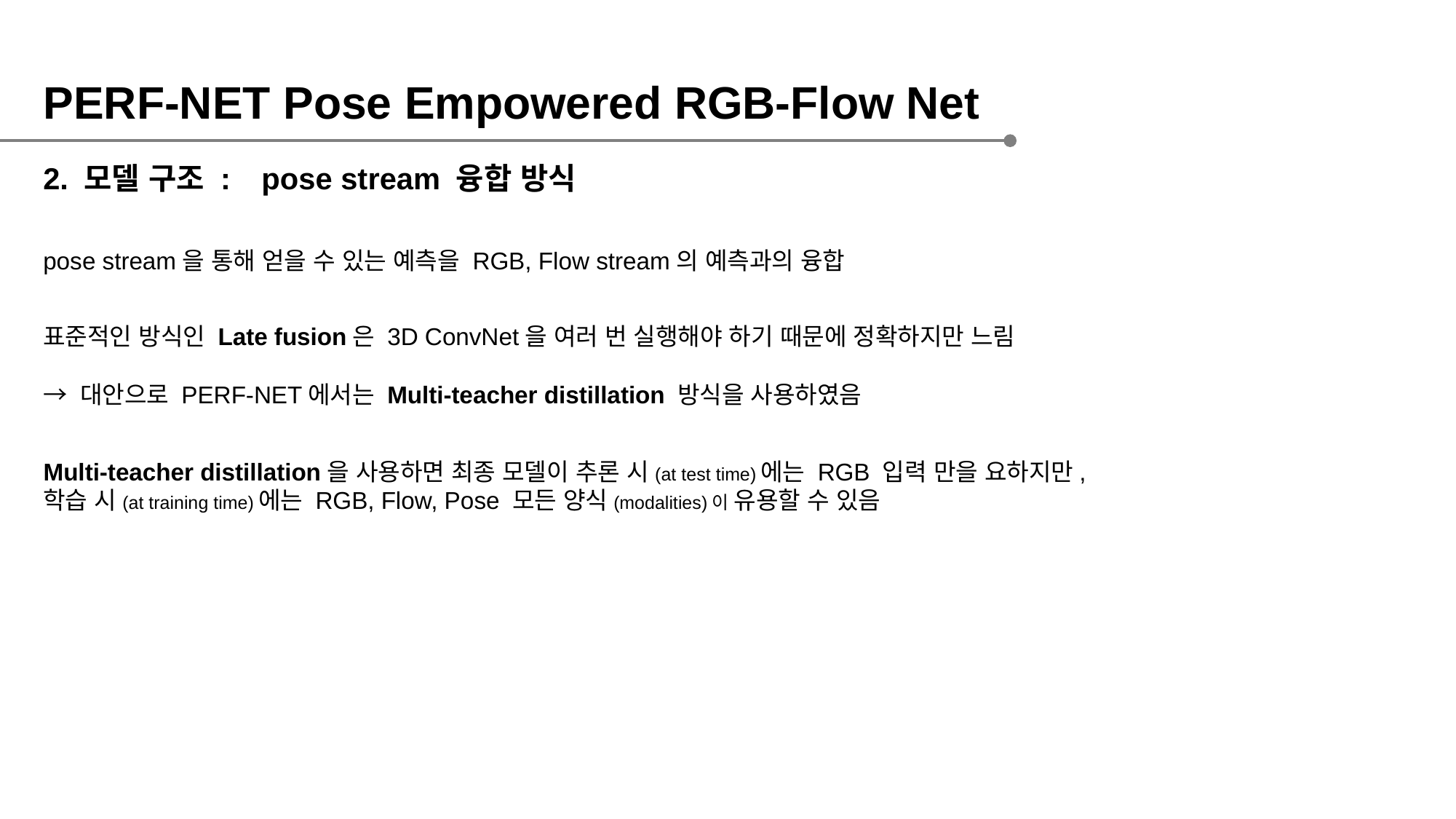

PERF-NET Pose Empowered RGB-Flow Net

2. 모델 구조 :	pose stream 융합 방식
pose stream을 통해 얻을 수 있는 예측을 RGB, Flow stream의 예측과의 융합
표준적인 방식인 Late fusion은 3D ConvNet을 여러 번 실행해야 하기 때문에 정확하지만 느림

→ 대안으로 PERF-NET에서는 Multi-teacher distillation 방식을 사용하였음
Multi-teacher distillation을 사용하면 최종 모델이 추론 시(at test time)에는 RGB 입력 만을 요하지만,
학습 시(at training time)에는 RGB, Flow, Pose 모든 양식(modalities)이 유용할 수 있음